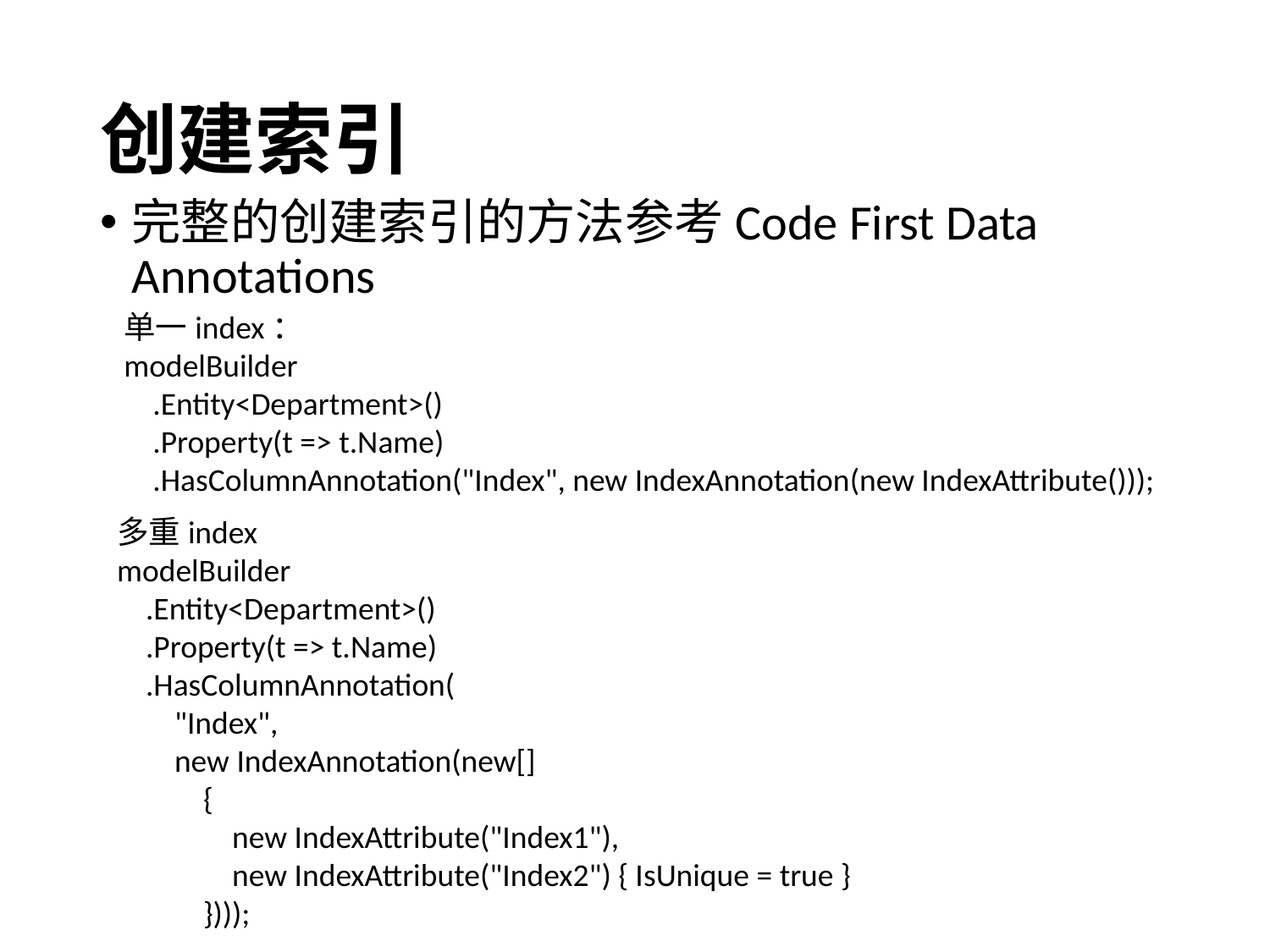

# 创建索引
完整的创建索引的方法参考Code First Data Annotations
单一index：
modelBuilder
    .Entity<Department>()
    .Property(t => t.Name)
    .HasColumnAnnotation("Index", new IndexAnnotation(new IndexAttribute()));
多重index
modelBuilder
    .Entity<Department>()
    .Property(t => t.Name)
    .HasColumnAnnotation(
        "Index",
        new IndexAnnotation(new[]
            {
                new IndexAttribute("Index1"),
                new IndexAttribute("Index2") { IsUnique = true }
            })));